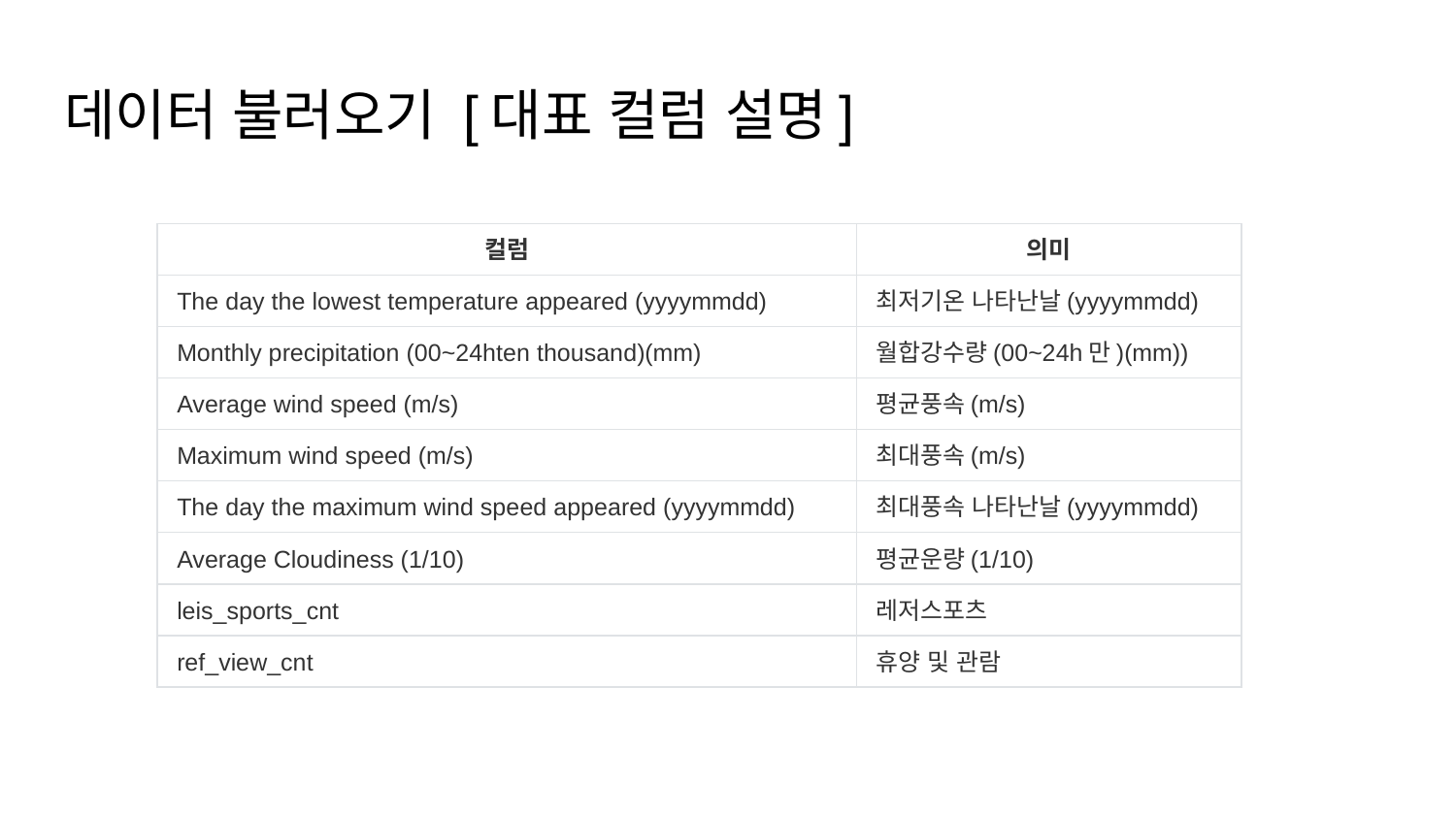

# 데이터 불러오기 [대표 컬럼 설명]

| 컬럼 | 의미 |
| --- | --- |
| The day the lowest temperature appeared (yyyymmdd) | 최저기온 나타난날(yyyymmdd) |
| Monthly precipitation (00~24hten thousand)(mm) | 월합강수량(00~24h만)(mm)) |
| Average wind speed (m/s) | 평균풍속(m/s) |
| Maximum wind speed (m/s) | 최대풍속(m/s) |
| The day the maximum wind speed appeared (yyyymmdd) | 최대풍속 나타난날(yyyymmdd) |
| Average Cloudiness (1/10) | 평균운량(1/10) |
| leis\_sports\_cnt | 레저스포츠 |
| ref\_view\_cnt | 휴양 및 관람 |